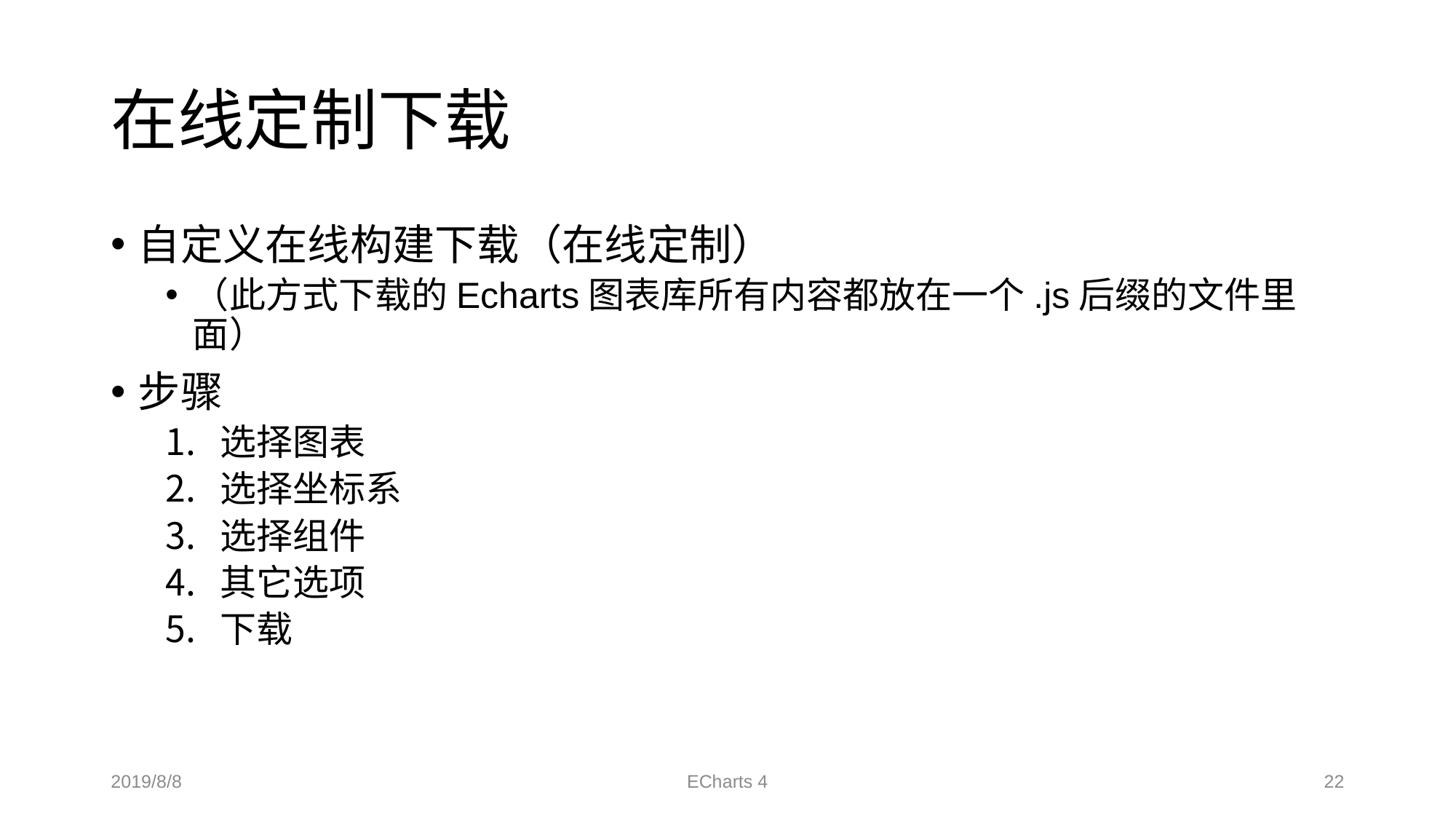

# 在线定制下载
自定义在线构建下载（在线定制）
（此方式下载的Echarts图表库所有内容都放在一个.js后缀的文件里面）
步骤
选择图表
选择坐标系
选择组件
其它选项
下载
2019/8/8
ECharts 4
22